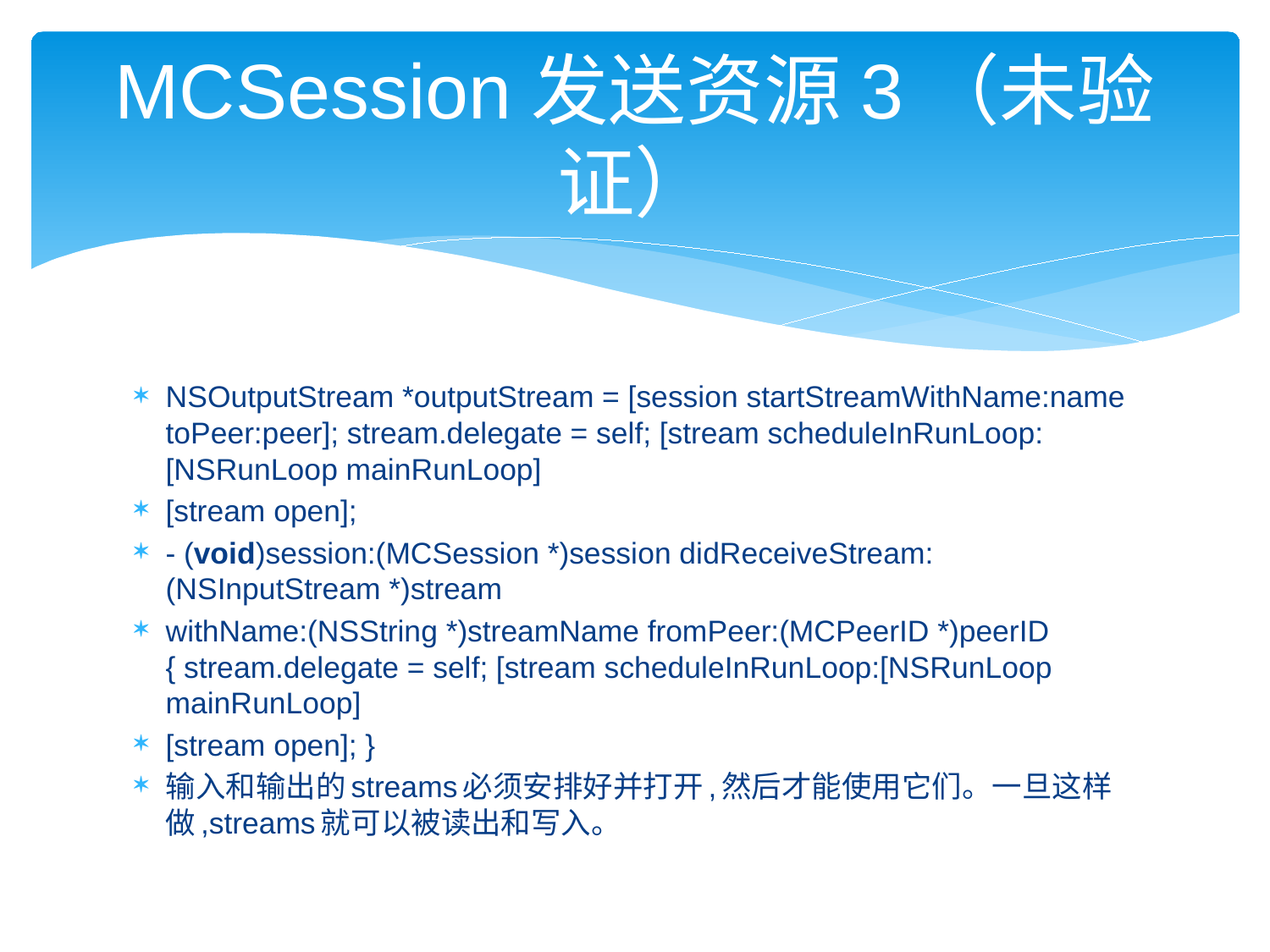

# MCSession发送资源3（未验证）
NSOutputStream *outputStream = [session startStreamWithName:name toPeer:peer]; stream.delegate = self; [stream scheduleInRunLoop:[NSRunLoop mainRunLoop]
[stream open];
- (void)session:(MCSession *)session didReceiveStream:(NSInputStream *)stream
withName:(NSString *)streamName fromPeer:(MCPeerID *)peerID { stream.delegate = self; [stream scheduleInRunLoop:[NSRunLoop mainRunLoop]
[stream open]; }
输入和输出的streams必须安排好并打开,然后才能使用它们。一旦这样做,streams就可以被读出和写入。